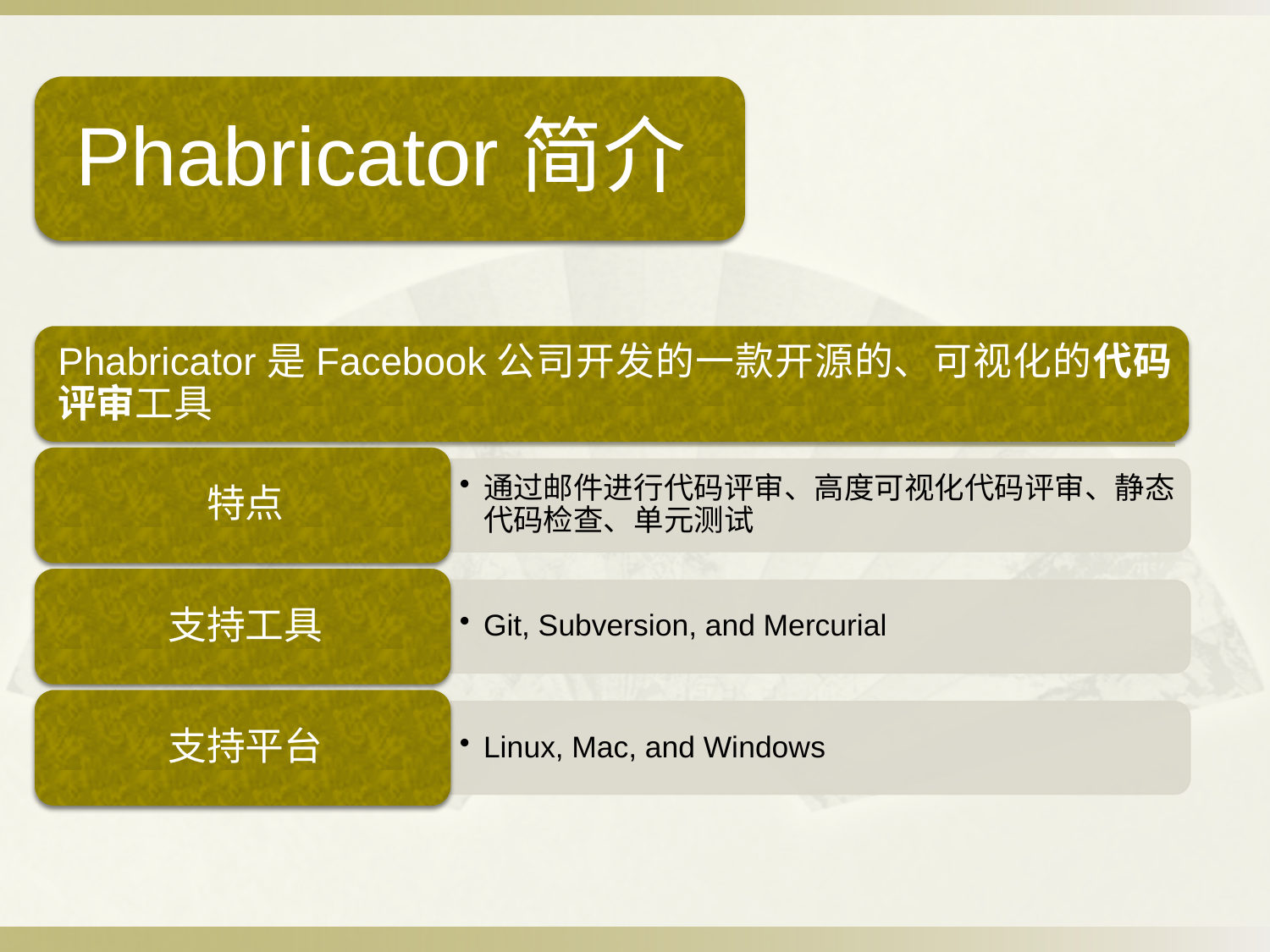

Phabricator简介
Phabricator是Facebook公司开发的一款开源的、可视化的代码评审工具
通过邮件进行代码评审、高度可视化代码评审、静态代码检查、单元测试
特点
Git, Subversion, and Mercurial
支持工具
Linux, Mac, and Windows
支持平台